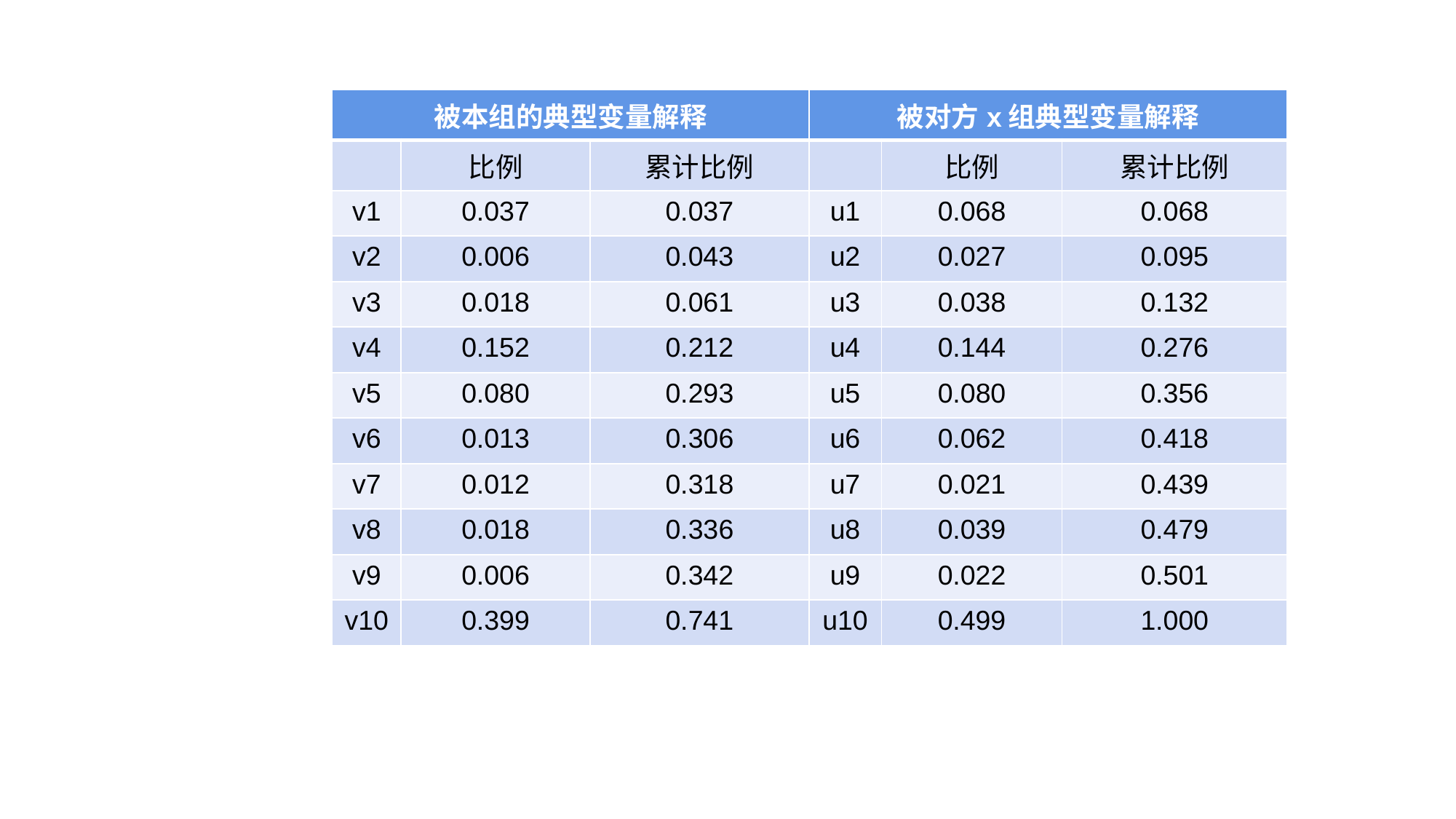

| 被本组的典型变量解释 |  |  | 被对方x组典型变量解释 |  |  |
| --- | --- | --- | --- | --- | --- |
|  | 比例 | 累计比例 |  | 比例 | 累计比例 |
| v1 | 0.037 | 0.037 | u1 | 0.068 | 0.068 |
| v2 | 0.006 | 0.043 | u2 | 0.027 | 0.095 |
| v3 | 0.018 | 0.061 | u3 | 0.038 | 0.132 |
| v4 | 0.152 | 0.212 | u4 | 0.144 | 0.276 |
| v5 | 0.080 | 0.293 | u5 | 0.080 | 0.356 |
| v6 | 0.013 | 0.306 | u6 | 0.062 | 0.418 |
| v7 | 0.012 | 0.318 | u7 | 0.021 | 0.439 |
| v8 | 0.018 | 0.336 | u8 | 0.039 | 0.479 |
| v9 | 0.006 | 0.342 | u9 | 0.022 | 0.501 |
| v10 | 0.399 | 0.741 | u10 | 0.499 | 1.000 |